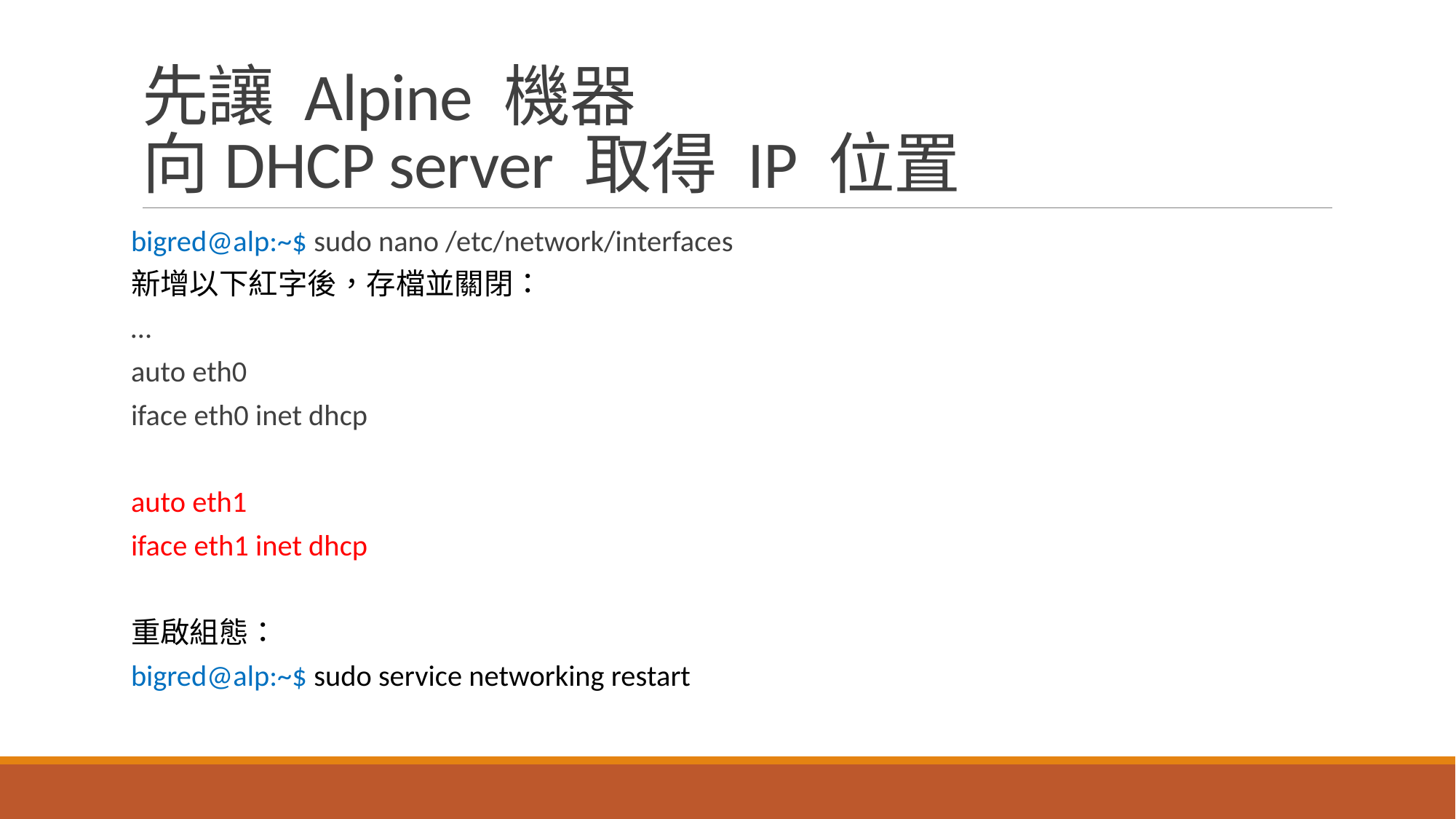

# 先讓 Alpine 機器 向DHCP server 取得 IP 位置
bigred@alp:~$ sudo nano /etc/network/interfaces
新增以下紅字後，存檔並關閉：
…
auto eth0
iface eth0 inet dhcp

auto eth1
iface eth1 inet dhcp

重啟組態：
bigred@alp:~$ sudo service networking restart